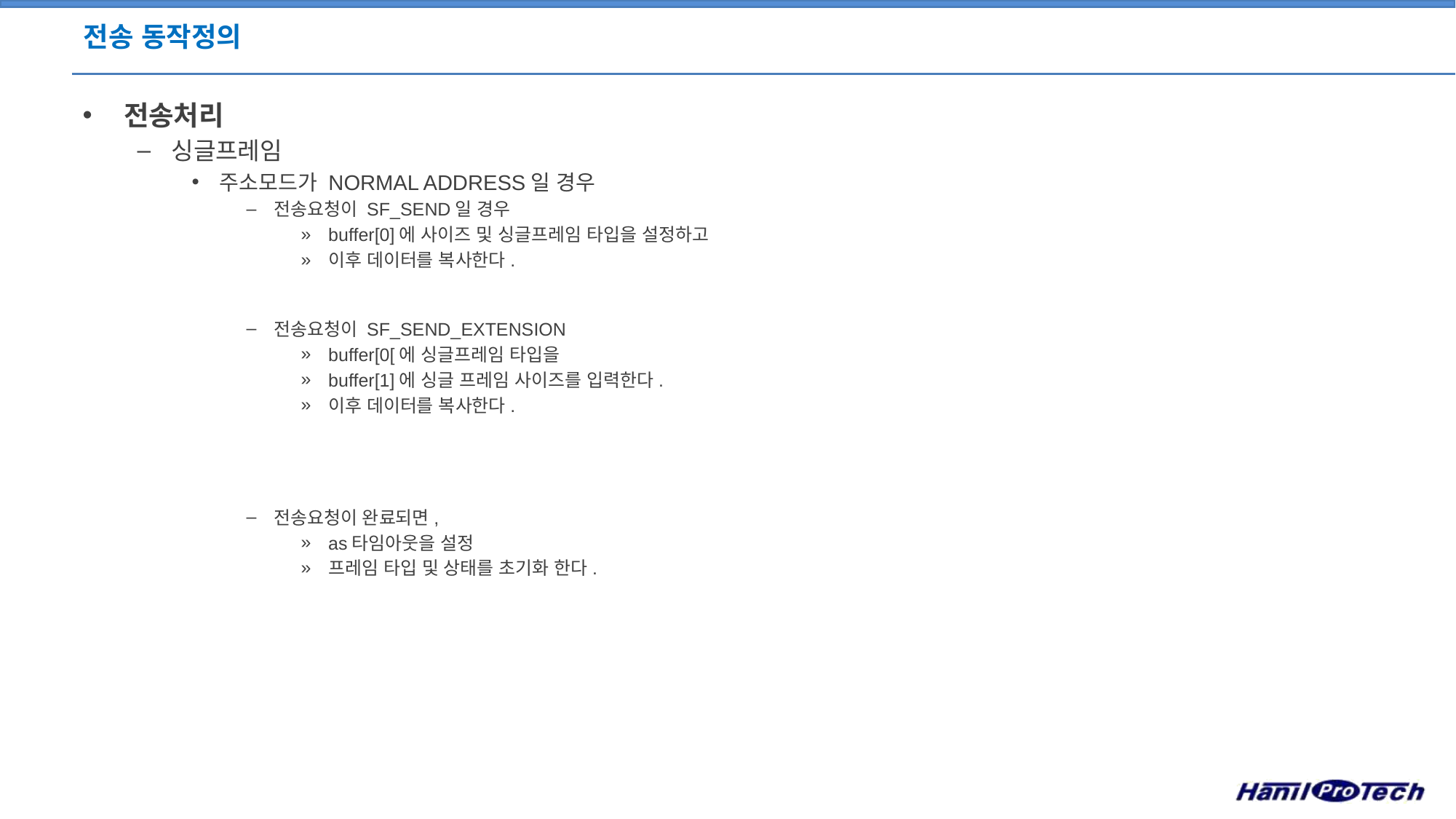

# 전송 동작정의
전송처리
싱글프레임
주소모드가 NORMAL ADDRESS일 경우
전송요청이 SF_SEND일 경우
buffer[0]에 사이즈 및 싱글프레임 타입을 설정하고
이후 데이터를 복사한다.

전송요청이 SF_SEND_EXTENSION
buffer[0[에 싱글프레임 타입을
buffer[1]에 싱글 프레임 사이즈를 입력한다.
이후 데이터를 복사한다.

전송요청이 완료되면,
as타임아웃을 설정
프레임 타입 및 상태를 초기화 한다.